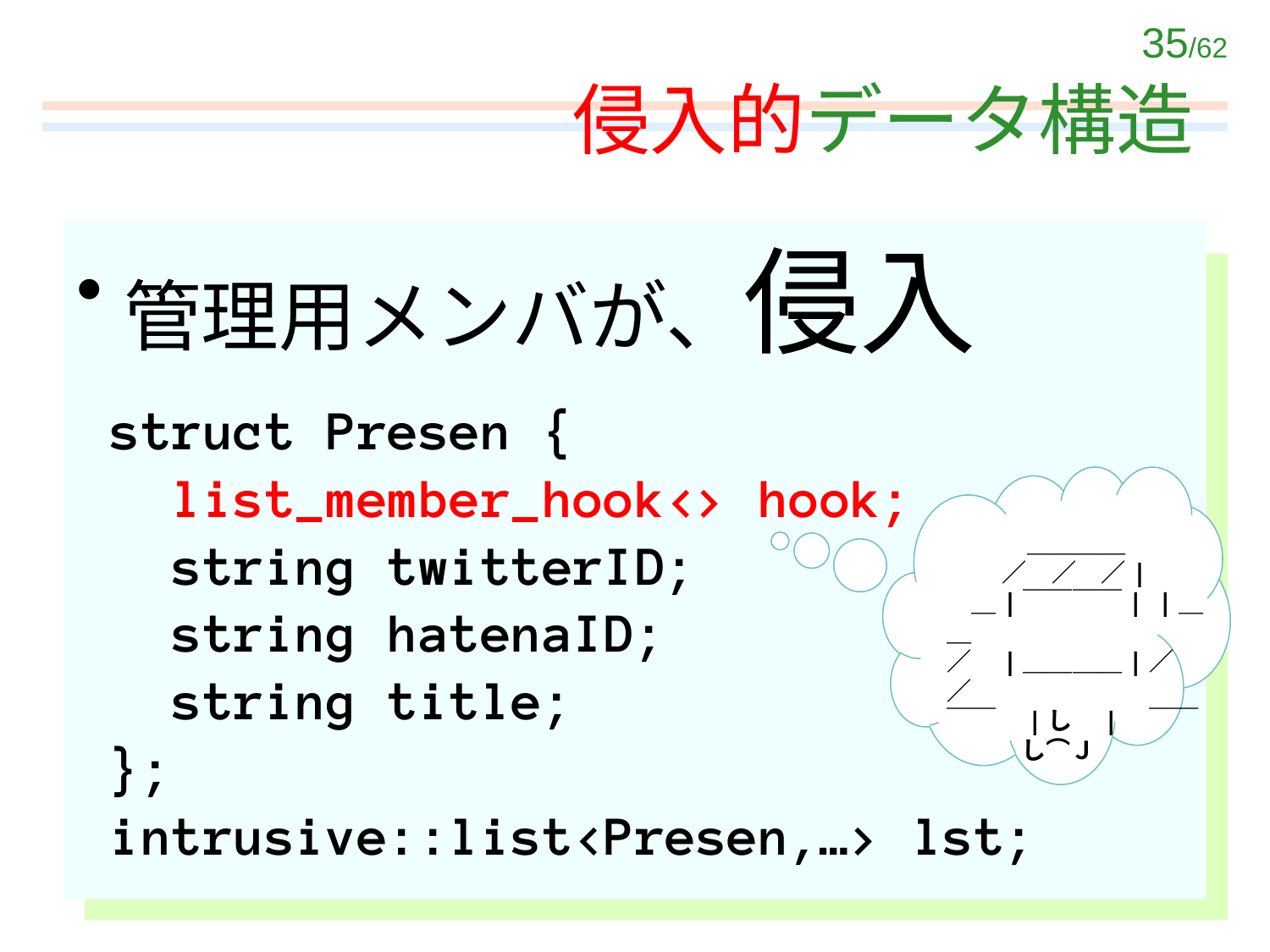

# 侵入的データ構造
管理用メンバが、侵入
struct Presen {
  list_member_hook<> hook;
  string twitterID;
  string hatenaID;
  string title;
};
intrusive::list<Presen,…> lst;

　　　 ＿＿＿＿
　　 ／　／　／|
　＿|￣￣￣￣| |＿＿
／　|＿＿＿＿|／　／
￣￣　|し　|　￣￣
　　　し⌒Ｊ